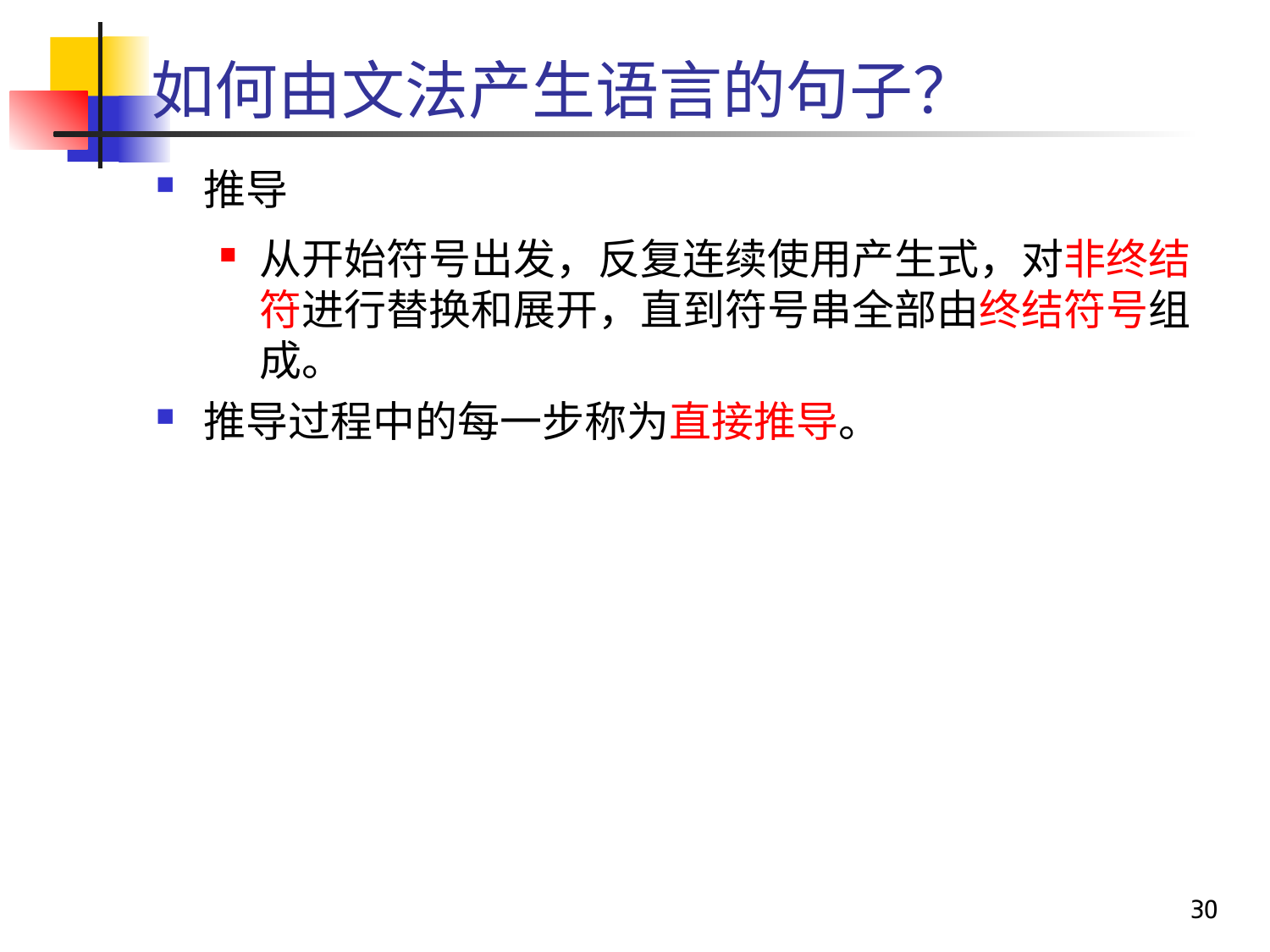

# 如何由文法产生语言的句子？
推导
从开始符号出发，反复连续使用产生式，对非终结符进行替换和展开，直到符号串全部由终结符号组成。
推导过程中的每一步称为直接推导。

30